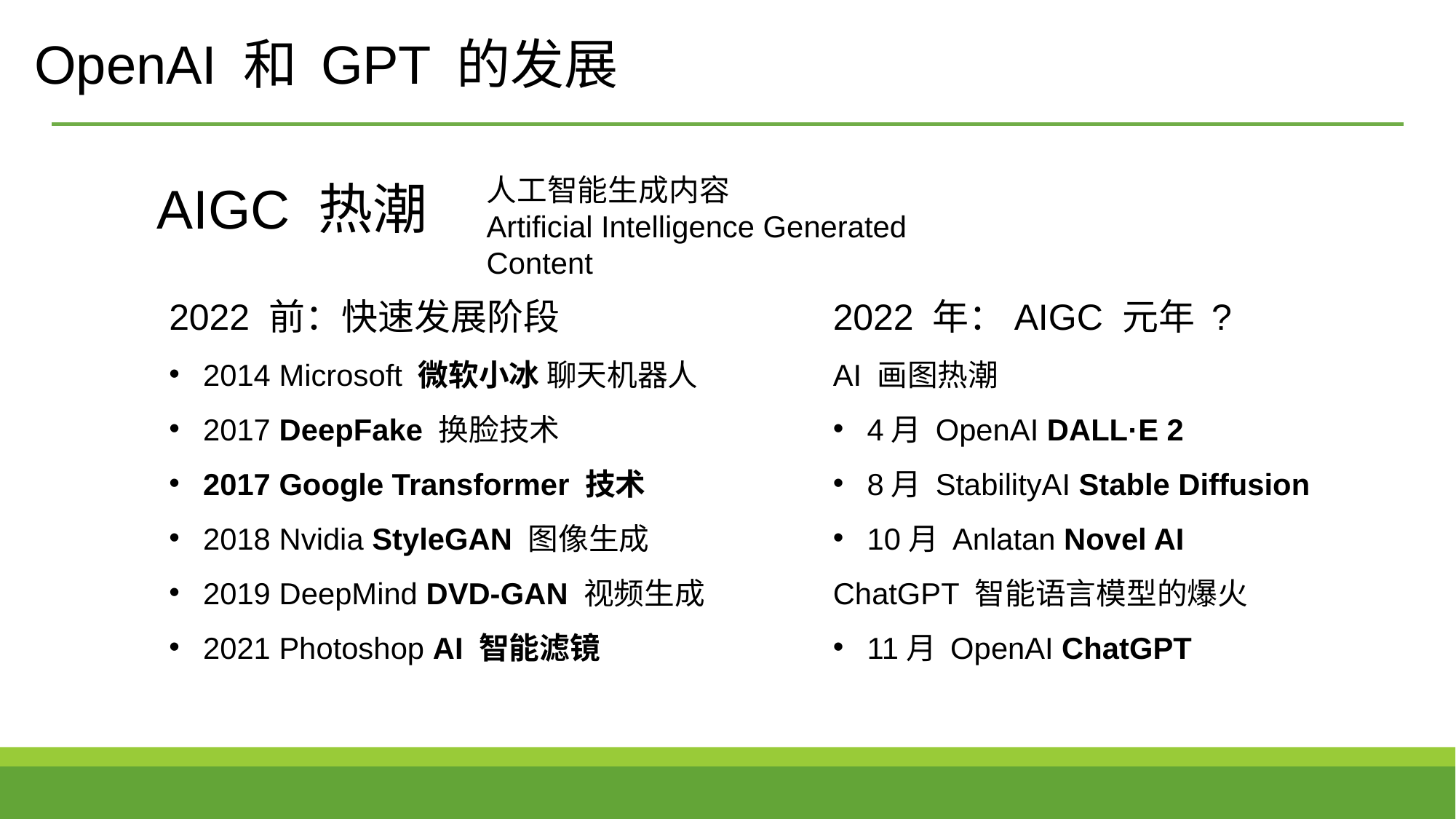

# OpenAI 和 GPT 的发展
人工智能生成内容
Artificial Intelligence Generated Content
AIGC 热潮
2022 前：快速发展阶段
2014 Microsoft 微软小冰 聊天机器人
2017 DeepFake 换脸技术
2017 Google Transformer 技术
2018 Nvidia StyleGAN 图像生成
2019 DeepMind DVD-GAN 视频生成
2021 Photoshop AI 智能滤镜
2022 年：AIGC 元年 ?
AI 画图热潮
4月 OpenAI DALL·E 2
8月 StabilityAI Stable Diffusion
10月 Anlatan Novel AI
ChatGPT 智能语言模型的爆火
11月 OpenAI ChatGPT